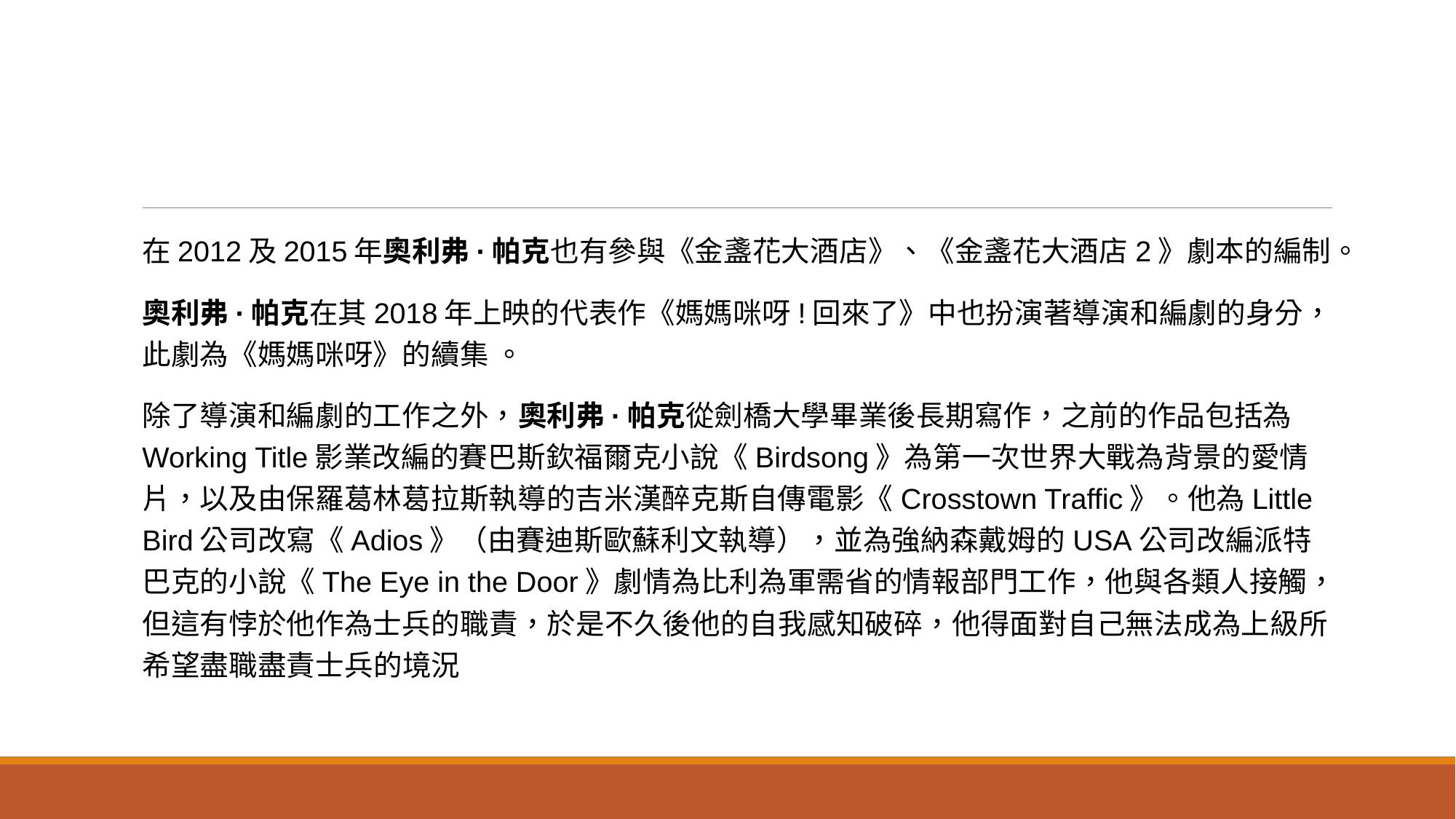

在2012及2015年奧利弗·帕克也有參與《金盞花大酒店》、《金盞花大酒店2》劇本的編制。
奧利弗·帕克在其2018年上映的代表作《媽媽咪呀!回來了》中也扮演著導演和編劇的身分，此劇為《媽媽咪呀》的續集 。
除了導演和編劇的工作之外，奧利弗·帕克從劍橋大學畢業後長期寫作，之前的作品包括為Working Title影業改編的賽巴斯欽福爾克小說《Birdsong》為第一次世界大戰為背景的愛情片，以及由保羅葛林葛拉斯執導的吉米漢醉克斯自傳電影《Crosstown Traffic》。他為Little Bird公司改寫《Adios》（由賽迪斯歐蘇利文執導），並為強納森戴姆的USA公司改編派特巴克的小說《The Eye in the Door》劇情為比利為軍需省的情報部門工作，他與各類人接觸，但這有悖於他作為士兵的職責，於是不久後他的自我感知破碎，他得面對自己無法成為上級所希望盡職盡責士兵的境況